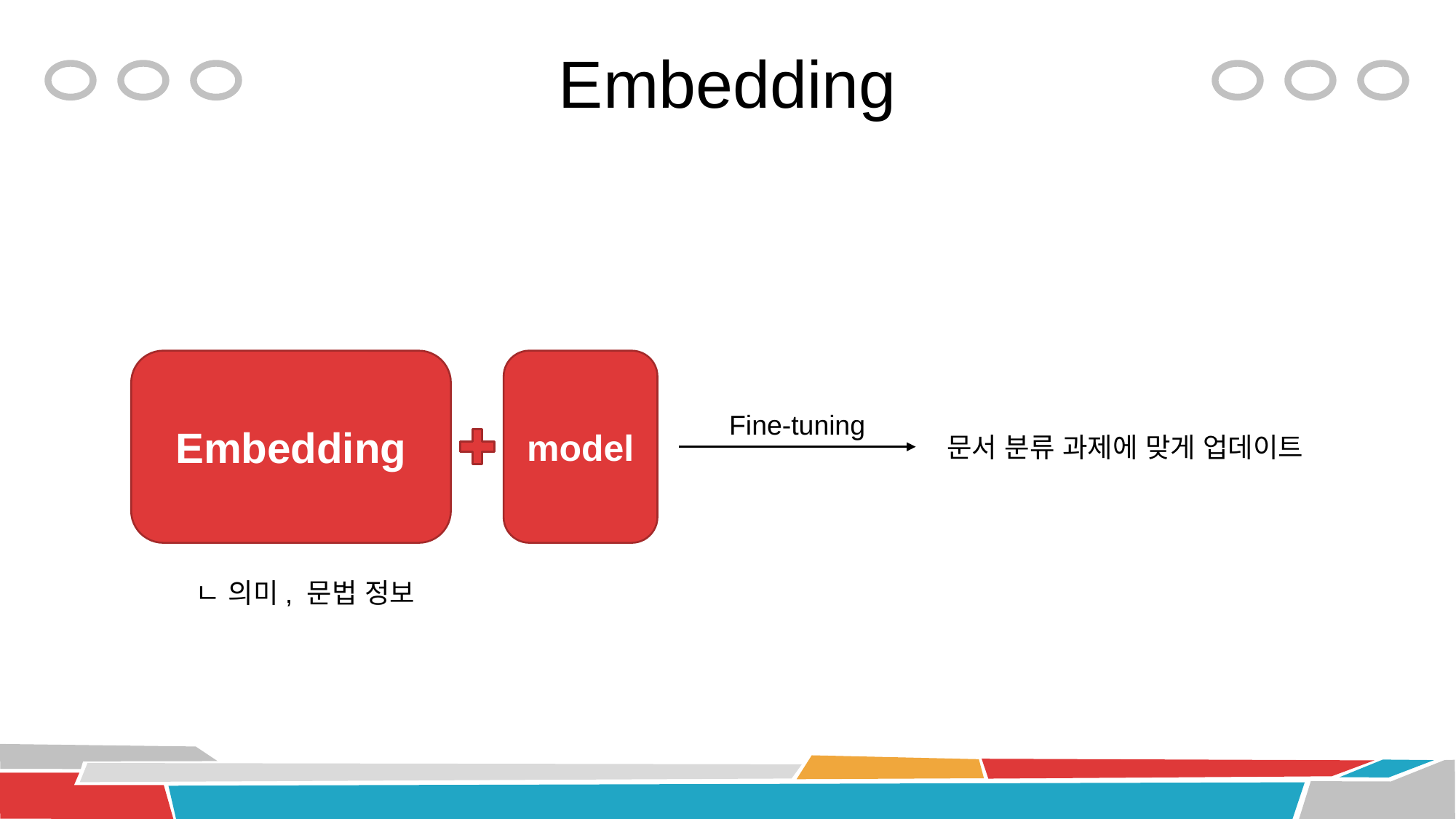

# Embedding
Embedding
model
Fine-tuning
문서 분류 과제에 맞게 업데이트

ㄴ 의미, 문법 정보